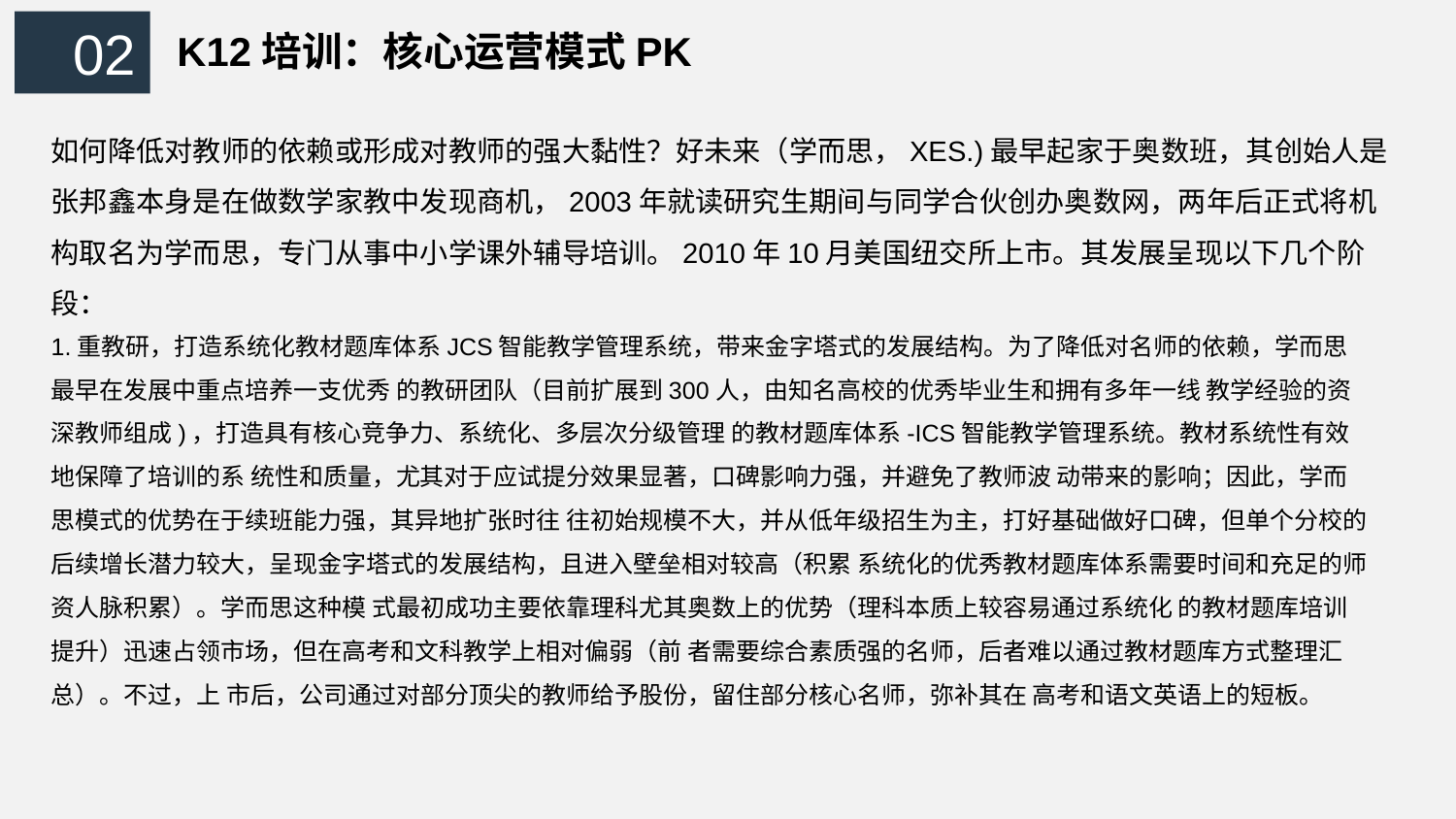

02
K12培训：核心运营模式PK
如何降低对教师的依赖或形成对教师的强大黏性？好未来（学而思，XES.)最早起家于奥数班，其创始人是张邦鑫本身是在做数学家教中发现商机，2003年就读研究生期间与同学合伙创办奥数网，两年后正式将机构取名为学而思，专门从事中小学课外辅导培训。2010年10月美国纽交所上市。其发展呈现以下几个阶段：
1.重教研，打造系统化教材题库体系JCS智能教学管理系统，带来金字塔式的发展结构。为了降低对名师的依赖，学而思最早在发展中重点培养一支优秀 的教研团队（目前扩展到300人，由知名高校的优秀毕业生和拥有多年一线 教学经验的资深教师组成)，打造具有核心竞争力、系统化、多层次分级管理 的教材题库体系-ICS智能教学管理系统。教材系统性有效地保障了培训的系 统性和质量，尤其对于应试提分效果显著，口碑影响力强，并避免了教师波 动带来的影响；因此，学而思模式的优势在于续班能力强，其异地扩张时往 往初始规模不大，并从低年级招生为主，打好基础做好口碑，但单个分校的 后续增长潜力较大，呈现金字塔式的发展结构，且进入壁垒相对较高（积累 系统化的优秀教材题库体系需要时间和充足的师资人脉积累）。学而思这种模 式最初成功主要依靠理科尤其奥数上的优势（理科本质上较容易通过系统化 的教材题库培训提升）迅速占领市场，但在高考和文科教学上相对偏弱（前 者需要综合素质强的名师，后者难以通过教材题库方式整理汇总）。不过，上 市后，公司通过对部分顶尖的教师给予股份，留住部分核心名师，弥补其在 高考和语文英语上的短板。